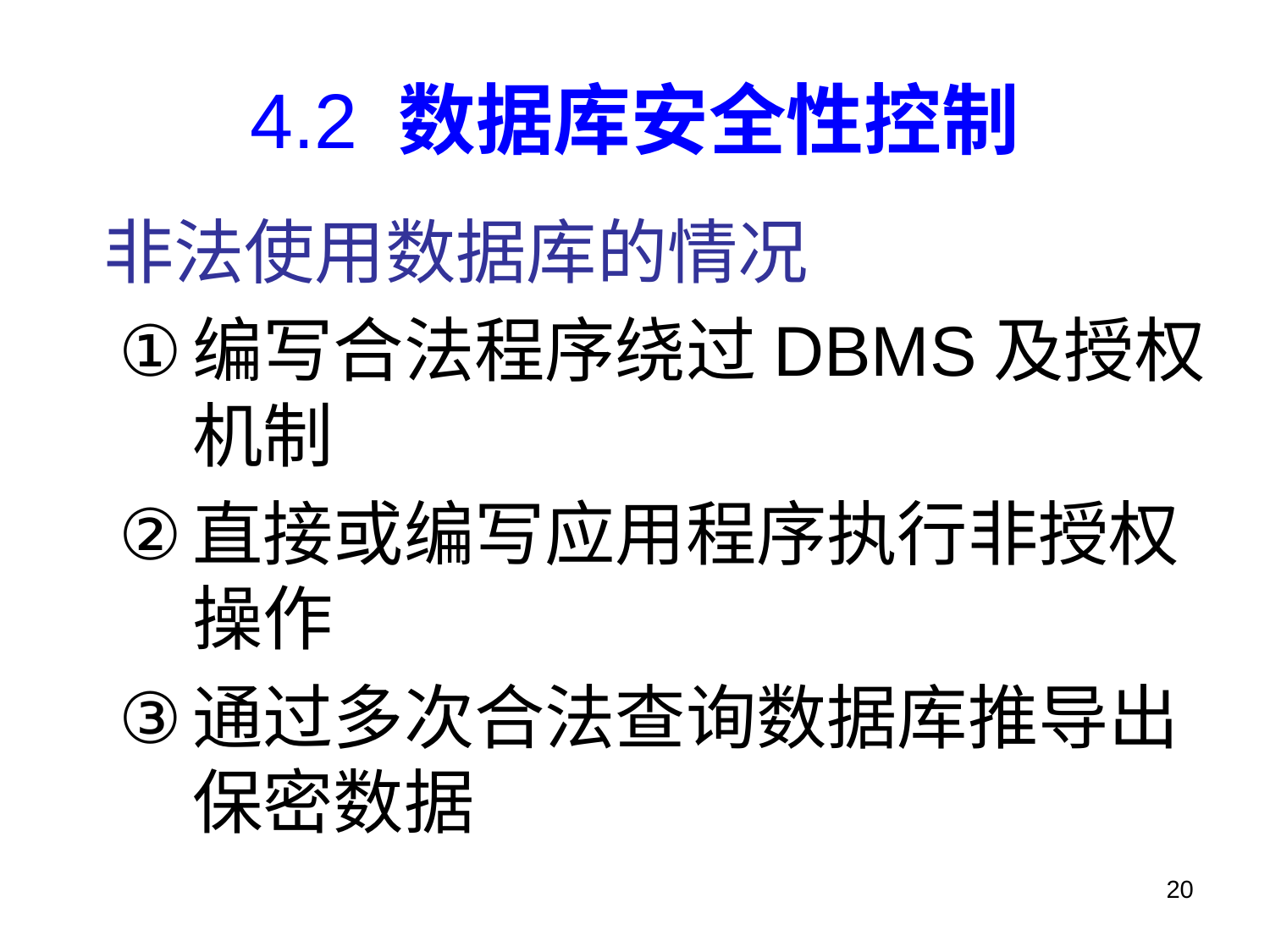

# 4.2 数据库安全性控制
  非法使用数据库的情况
编写合法程序绕过DBMS及授权机制
直接或编写应用程序执行非授权操作
通过多次合法查询数据库推导出保密数据
20